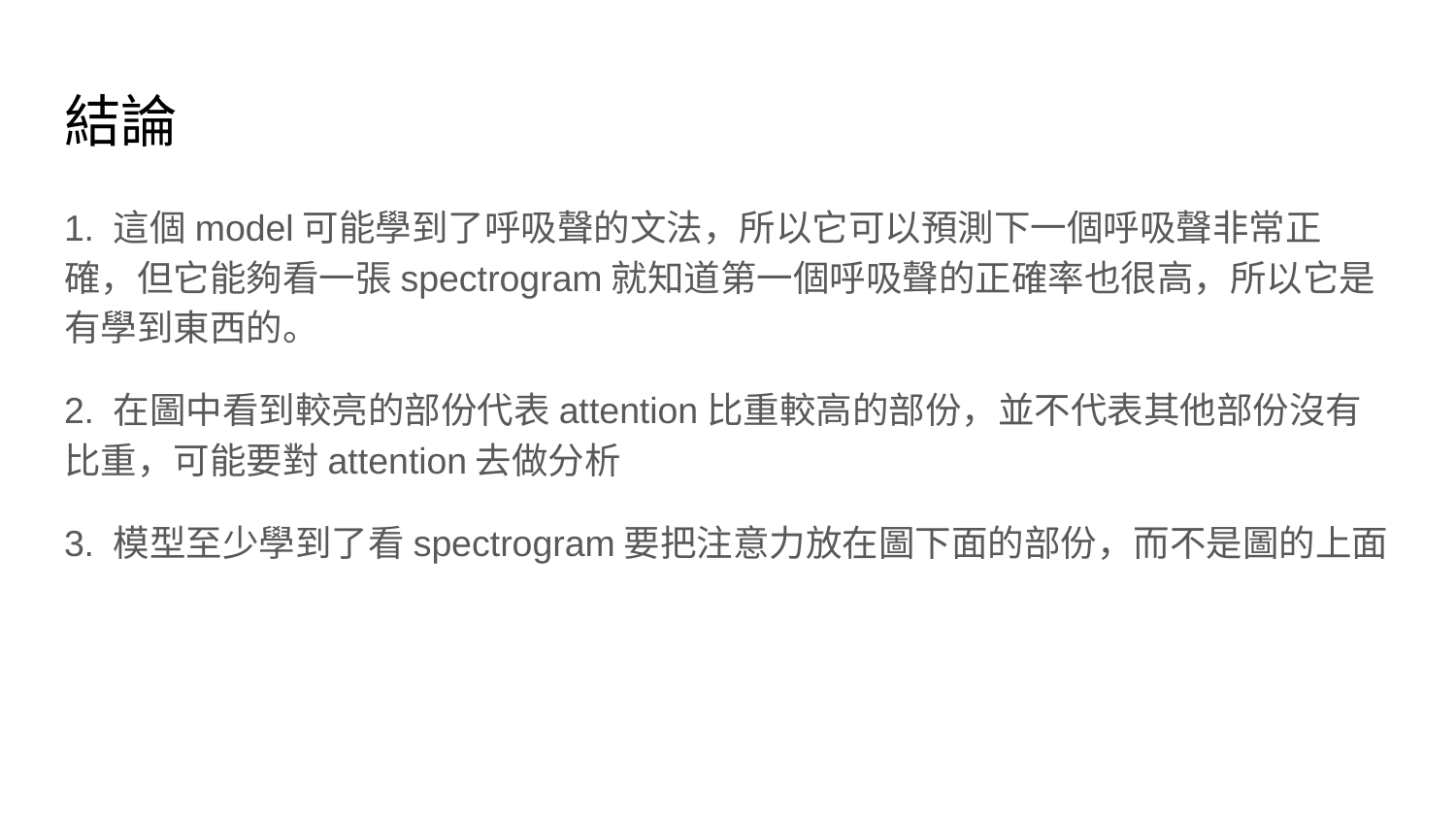

# 結論
1. 這個model可能學到了呼吸聲的文法，所以它可以預測下一個呼吸聲非常正確，但它能夠看一張spectrogram就知道第一個呼吸聲的正確率也很高，所以它是有學到東西的。
2. 在圖中看到較亮的部份代表attention比重較高的部份，並不代表其他部份沒有比重，可能要對attention去做分析
3. 模型至少學到了看spectrogram要把注意力放在圖下面的部份，而不是圖的上面